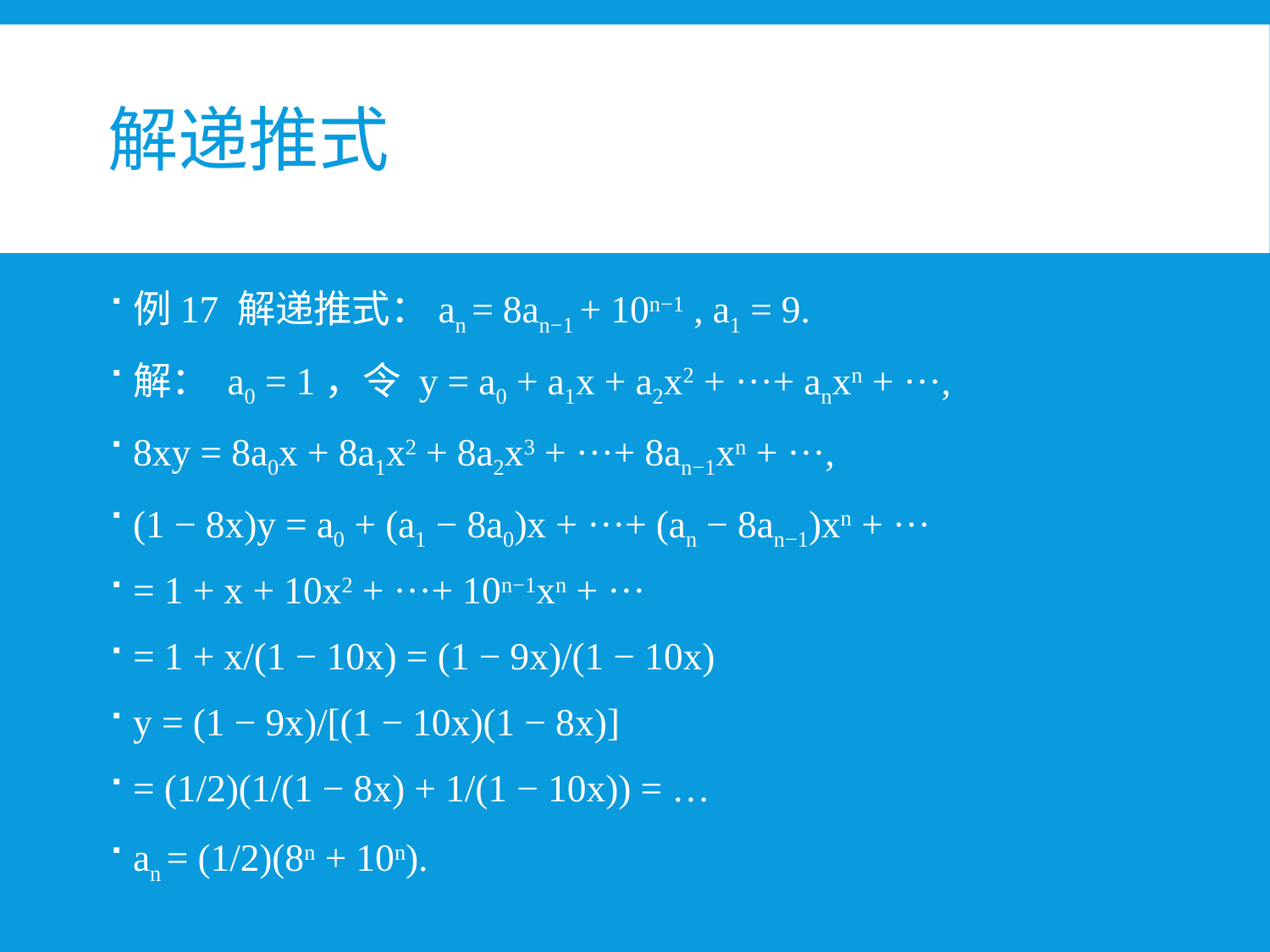

# 解递推式
例17 解递推式：an = 8an−1 + 10n−1 , a1 = 9.
解： a0 = 1，令 y = a0 + a1x + a2x2 + ···+ anxn + ···,
8xy = 8a0x + 8a1x2 + 8a2x3 + ···+ 8an−1xn + ···,
(1 − 8x)y = a0 + (a1 − 8a0)x + ···+ (an − 8an−1)xn + ···
= 1 + x + 10x2 + ···+ 10n−1xn + ···
= 1 + x/(1 − 10x) = (1 − 9x)/(1 − 10x)
y = (1 − 9x)/[(1 − 10x)(1 − 8x)]
= (1/2)(1/(1 − 8x) + 1/(1 − 10x)) = …
an = (1/2)(8n + 10n).